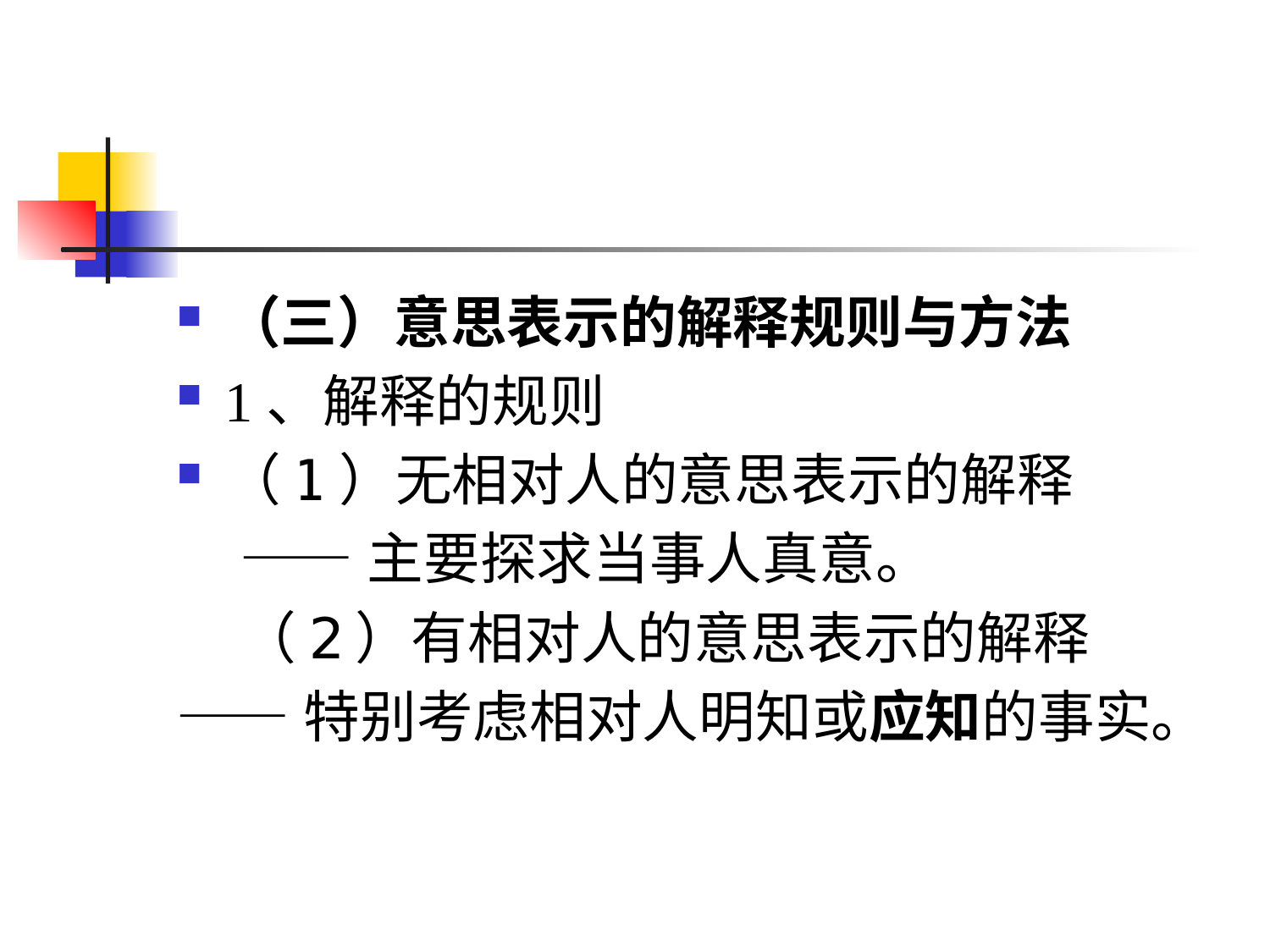

#
（三）意思表示的解释规则与方法
1、解释的规则
（1）无相对人的意思表示的解释
——主要探求当事人真意。
（2）有相对人的意思表示的解释
——特别考虑相对人明知或应知的事实。